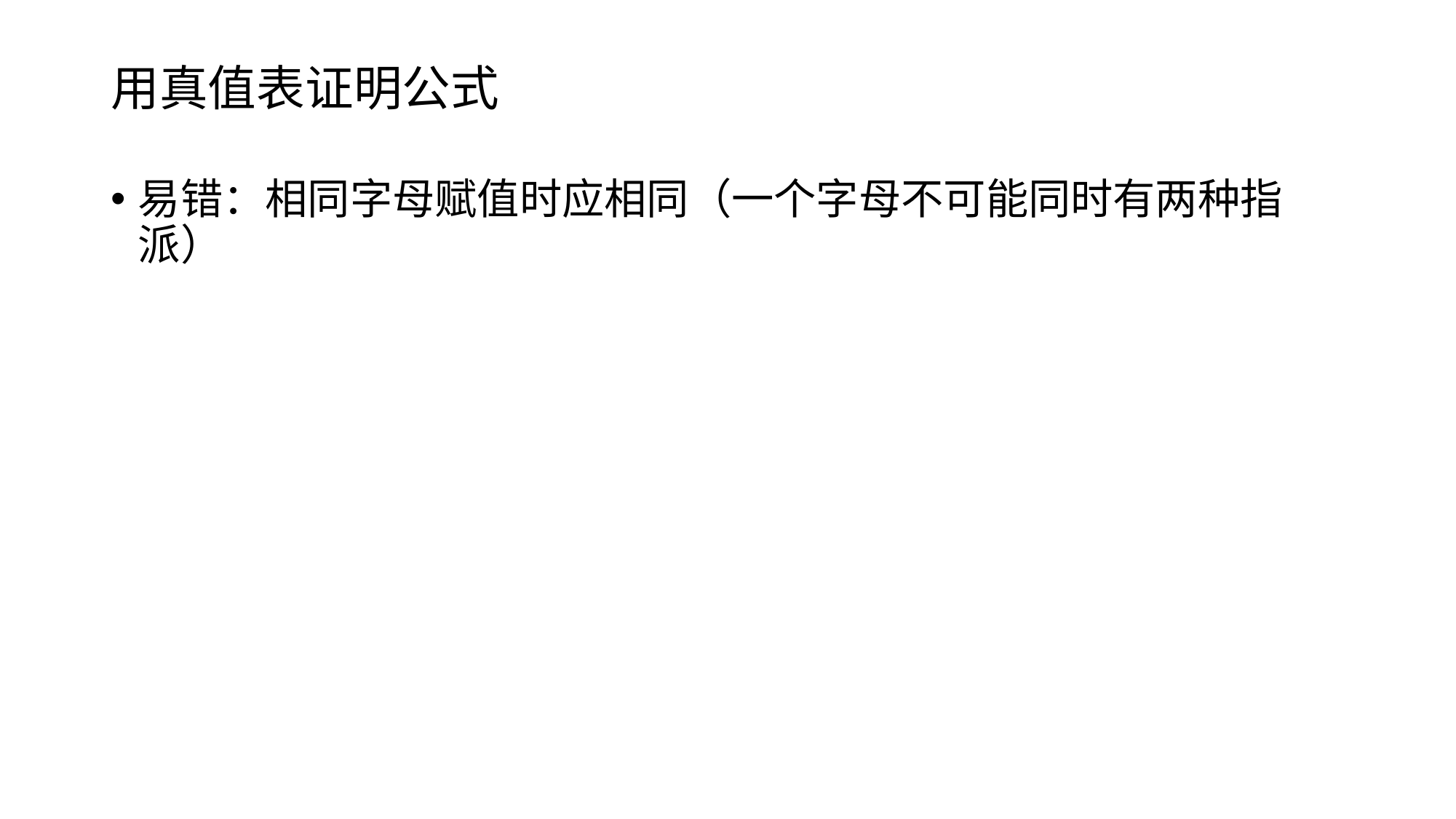

# 用真值表证明公式
易错：相同字母赋值时应相同（一个字母不可能同时有两种指派）